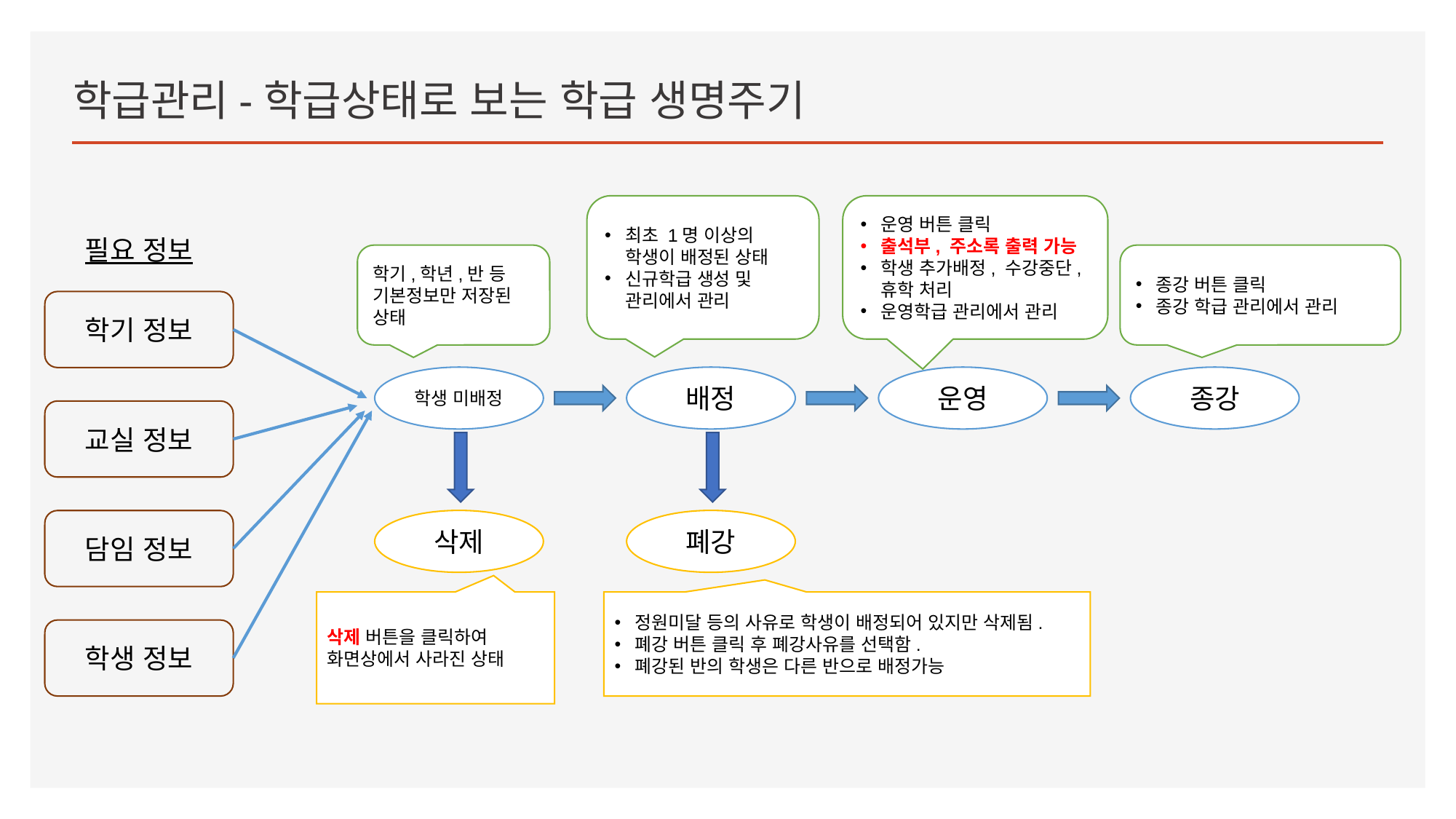

# 학급관리-학급상태로 보는 학급 생명주기
최초 1명 이상의 학생이 배정된 상태
신규학급 생성 및 관리에서 관리
운영 버튼 클릭
출석부, 주소록 출력 가능
학생 추가배정, 수강중단, 휴학 처리
운영학급 관리에서 관리
종강 버튼 클릭
종강 학급 관리에서 관리
학기,학년,반 등 기본정보만 저장된 상태
학생 미배정
배정
운영
종강

삭제
폐강
정원미달 등의 사유로 학생이 배정되어 있지만 삭제됨.
폐강 버튼 클릭 후 폐강사유를 선택함.
폐강된 반의 학생은 다른 반으로 배정가능
삭제 버튼을 클릭하여 화면상에서 사라진 상태
필요 정보
학기 정보
교실 정보
담임 정보
학생 정보